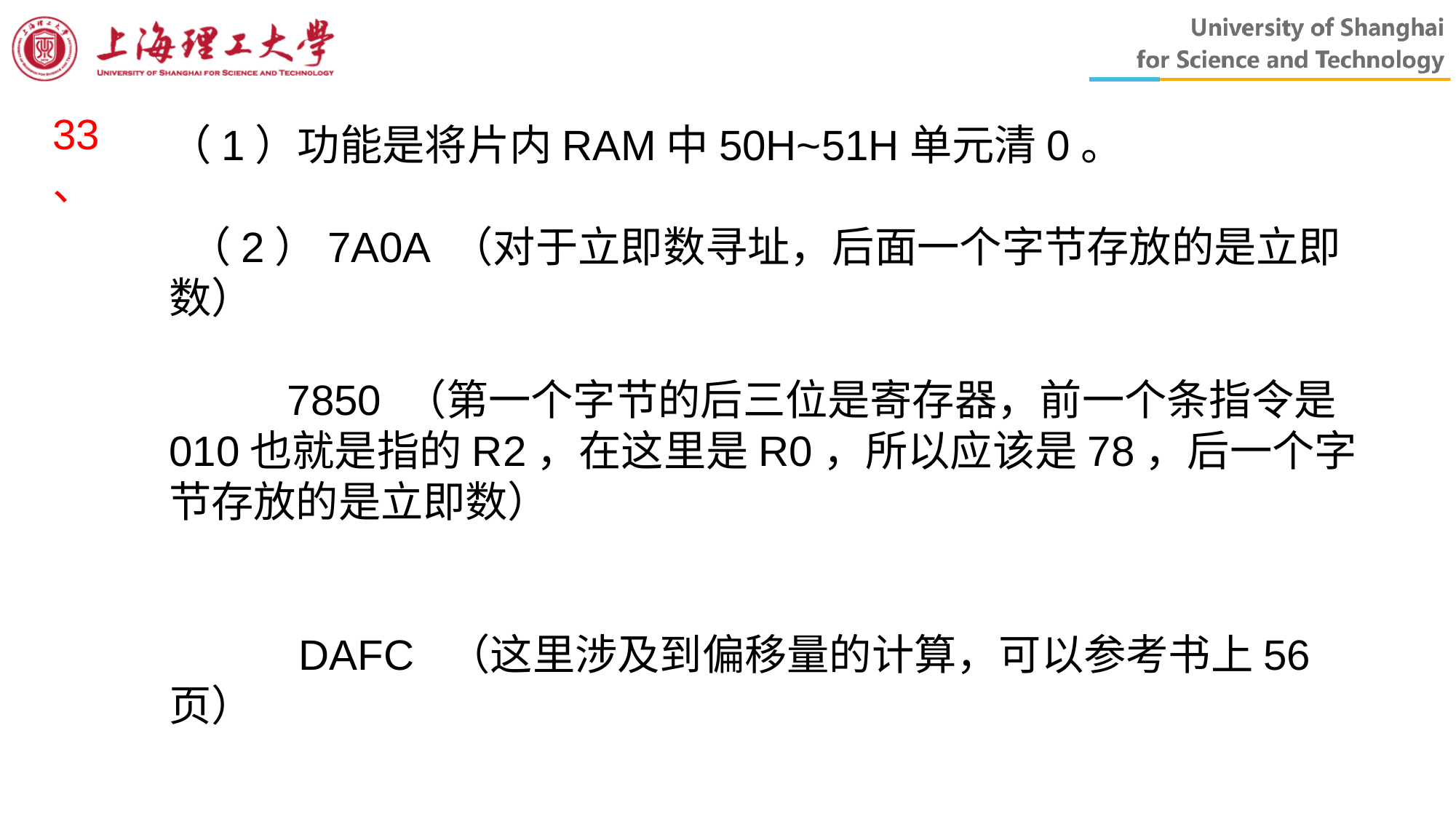

33、
（1）功能是将片内RAM中50H~51H单元清0。

 （2）7A0A （对于立即数寻址，后面一个字节存放的是立即数）

          7850 （第一个字节的后三位是寄存器，前一个条指令是010也就是指的R2，在这里是R0，所以应该是78，后一个字节存放的是立即数）

           DAFC  （这里涉及到偏移量的计算，可以参考书上56页）